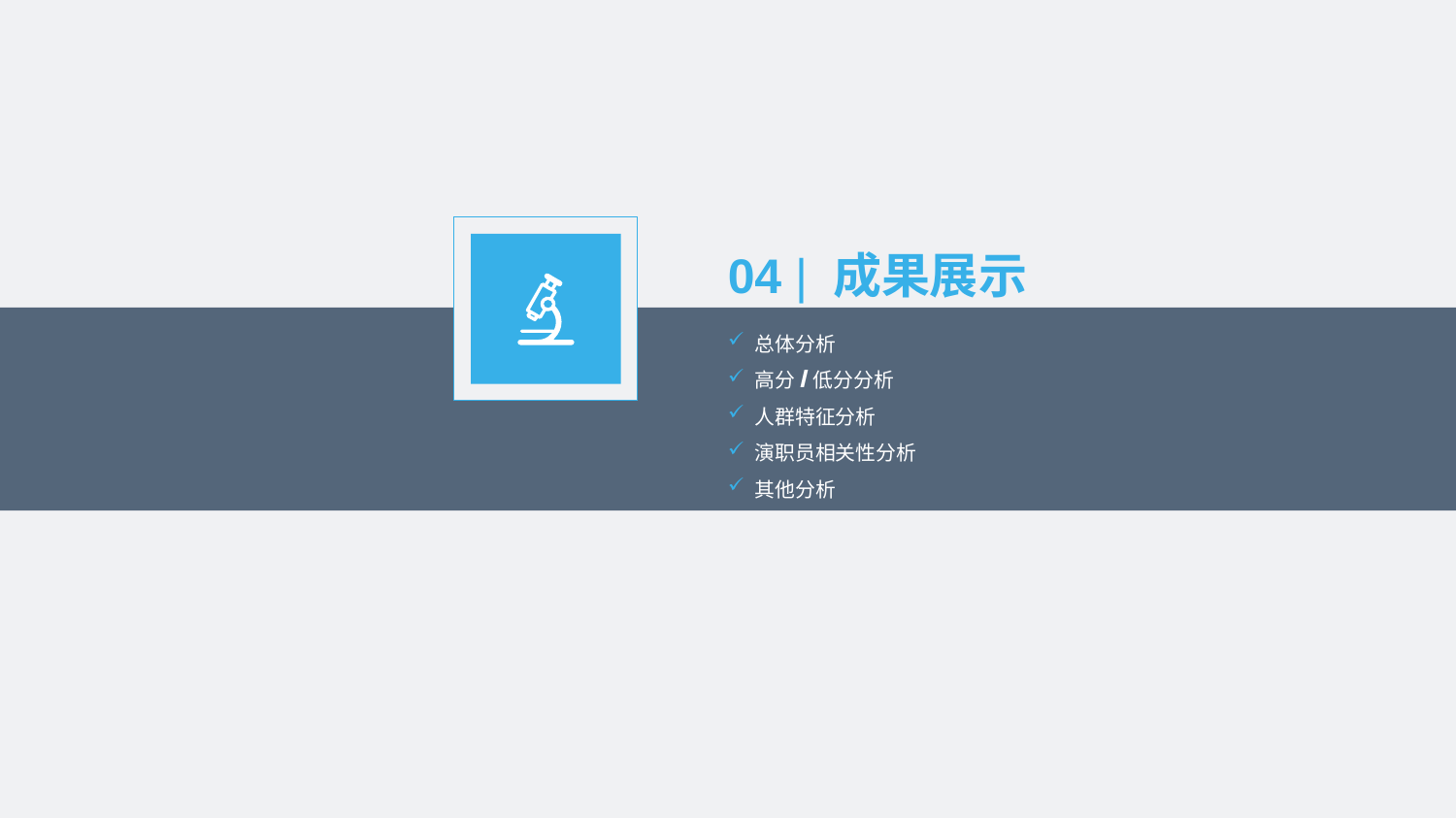

04 | 成果展示

总体分析
高分/低分分析
人群特征分析
演职员相关性分析
其他分析